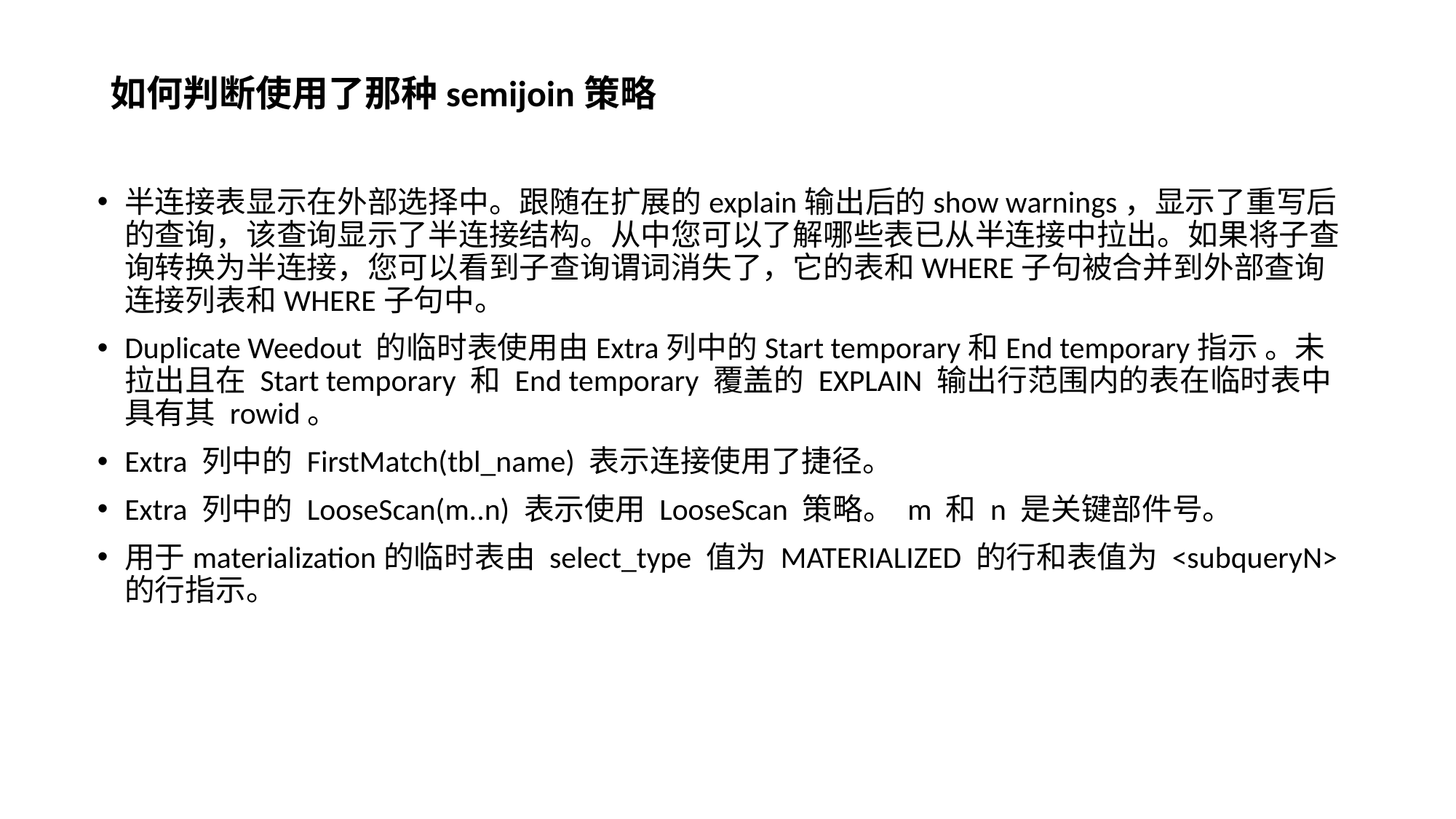

# 如何判断使用了那种semijoin策略
半连接表显示在外部选择中。跟随在扩展的explain输出后的show warnings，显示了重写后的查询，该查询显示了半连接结构。从中您可以了解哪些表已从半连接中拉出。如果将子查询转换为半连接，您可以看到子查询谓词消失了，它的表和WHERE子句被合并到外部查询连接列表和WHERE子句中。
Duplicate Weedout 的临时表使用由Extra列中的Start temporary和End temporary指示 。未拉出且在 Start temporary 和 End temporary 覆盖的 EXPLAIN 输出行范围内的表在临时表中具有其 rowid。
Extra 列中的 FirstMatch(tbl_name) 表示连接使用了捷径。
Extra 列中的 LooseScan(m..n) 表示使用 LooseScan 策略。 m 和 n 是关键部件号。
用于materialization的临时表由 select_type 值为 MATERIALIZED 的行和表值为 <subqueryN> 的行指示。